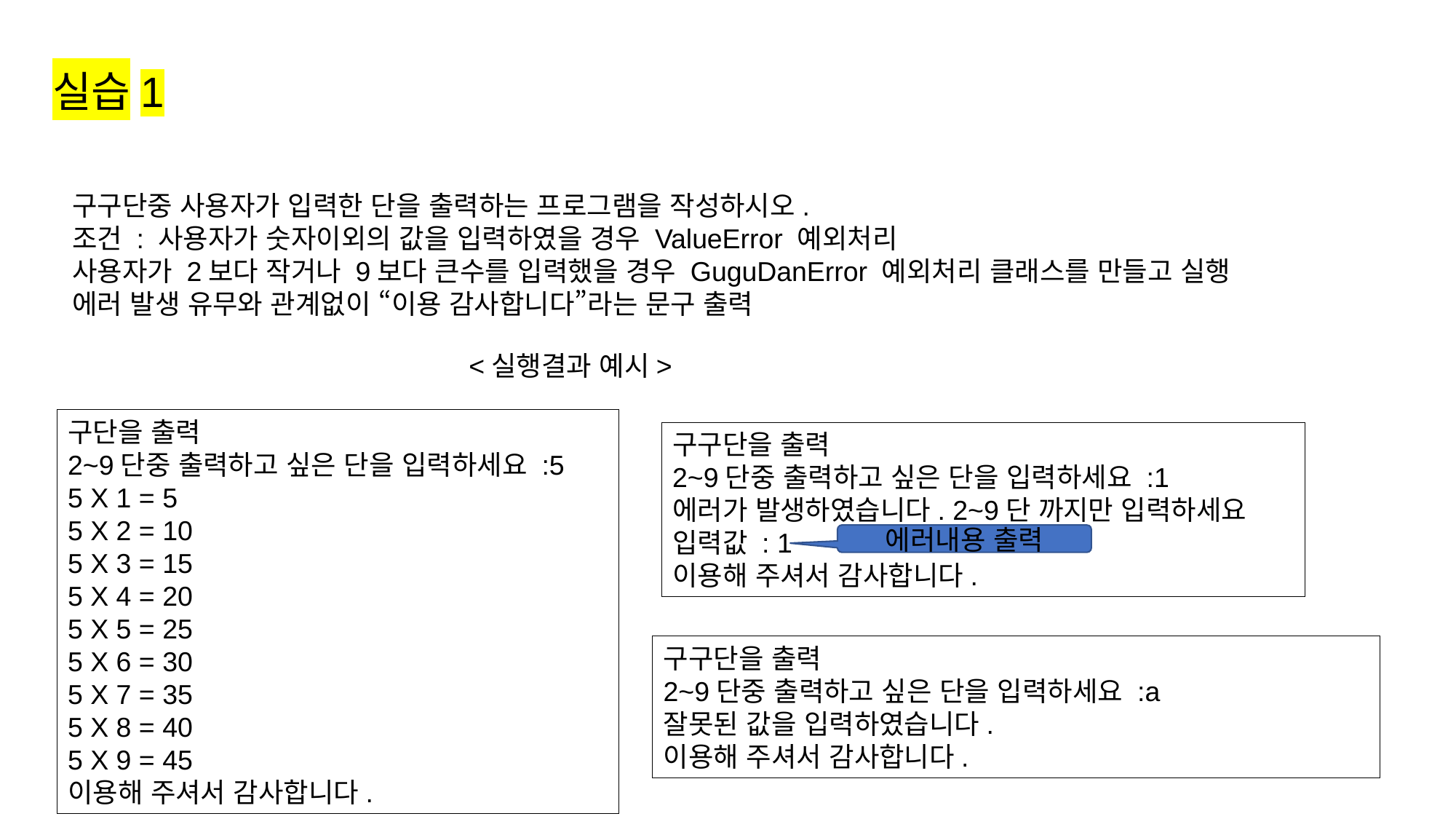

실습1
구구단중 사용자가 입력한 단을 출력하는 프로그램을 작성하시오.
조건 : 사용자가 숫자이외의 값을 입력하였을 경우 ValueError 예외처리
사용자가 2보다 작거나 9보다 큰수를 입력했을 경우 GuguDanError 예외처리 클래스를 만들고 실행
에러 발생 유무와 관계없이 “이용 감사합니다”라는 문구 출력
<실행결과 예시>
구단을 출력
2~9단중 출력하고 싶은 단을 입력하세요 :5
5 X 1 = 5
5 X 2 = 10
5 X 3 = 15
5 X 4 = 20
5 X 5 = 25
5 X 6 = 30
5 X 7 = 35
5 X 8 = 40
5 X 9 = 45
이용해 주셔서 감사합니다.
구구단을 출력
2~9단중 출력하고 싶은 단을 입력하세요 :1
에러가 발생하였습니다. 2~9단 까지만 입력하세요
입력값 : 1
이용해 주셔서 감사합니다.
에러내용 출력
구구단을 출력
2~9단중 출력하고 싶은 단을 입력하세요 :a
잘못된 값을 입력하였습니다.
이용해 주셔서 감사합니다.